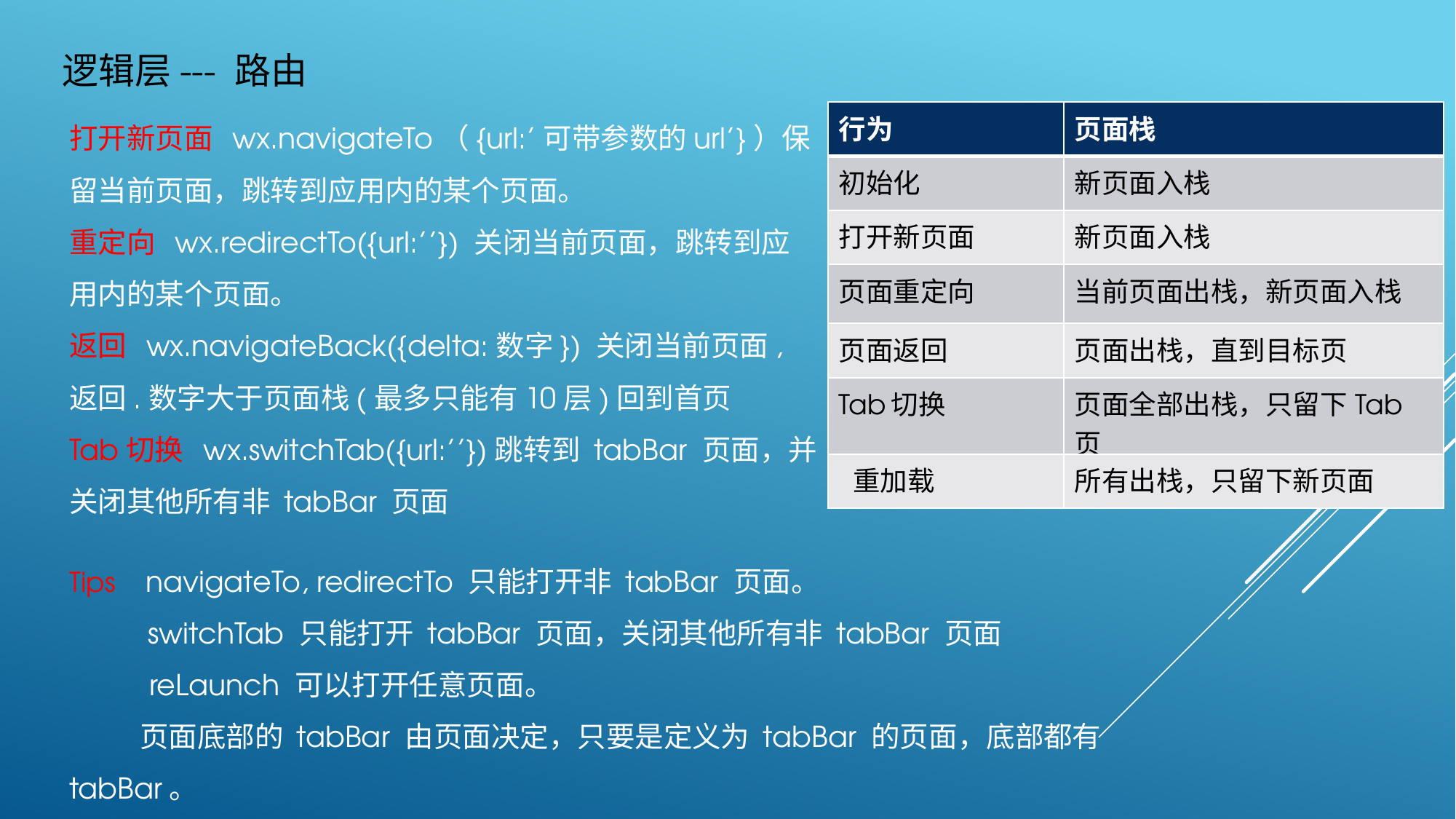

逻辑层--- 路由
打开新页面  wx.navigateTo（{url:’可带参数的url’}）保留当前页面，跳转到应用内的某个页面。
重定向  wx.redirectTo({url:’’}) 关闭当前页面，跳转到应用内的某个页面。
返回  wx.navigateBack({delta:数字}) 关闭当前页面,返回.数字大于页面栈(最多只能有10层)回到首页
Tab切换  wx.switchTab({url:’’})跳转到 tabBar 页面，并关闭其他所有非 tabBar 页面
| 行为 | 页面栈 |
| --- | --- |
| 初始化 | 新页面入栈 |
| 打开新页面 | 新页面入栈 |
| 页面重定向 | 当前页面出栈，新页面入栈 |
| 页面返回 | 页面出栈，直到目标页 |
| Tab切换 | 页面全部出栈，只留下Tab页 |
| 重加载 | 所有出栈，只留下新页面 |
Tips    navigateTo, redirectTo 只能打开非 tabBar 页面。
   switchTab 只能打开 tabBar 页面，关闭其他所有非 tabBar 页面
          reLaunch 可以打开任意页面。
          页面底部的 tabBar 由页面决定，只要是定义为 tabBar 的页面，底部都有 tabBar。
          调用页面路由带的参数可以在目标页面的onLoad中获取。